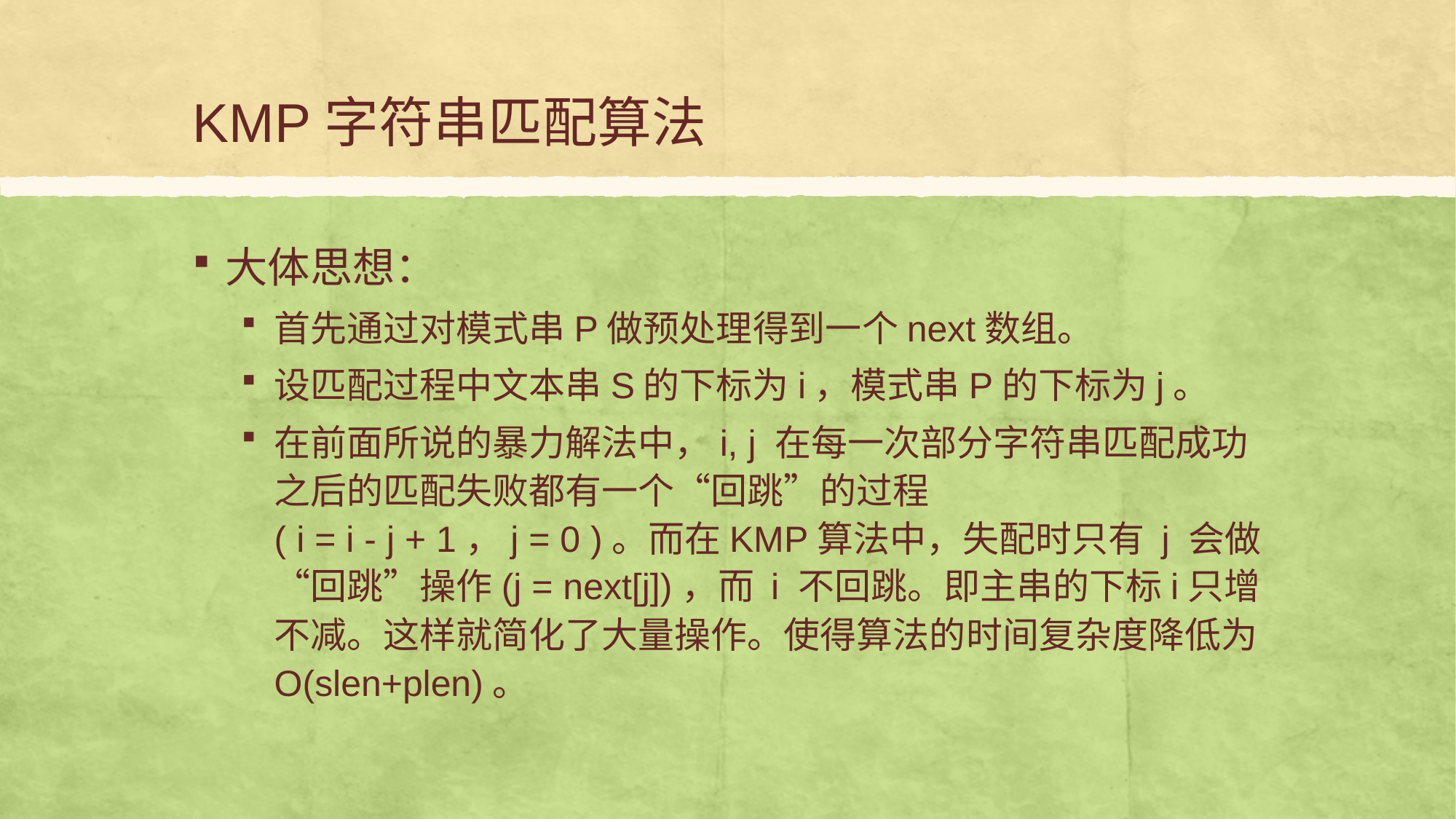

# KMP字符串匹配算法

大体思想：
首先通过对模式串P做预处理得到一个next数组。
设匹配过程中文本串S的下标为i，模式串P的下标为j。
在前面所说的暴力解法中，i, j 在每一次部分字符串匹配成功之后的匹配失败都有一个“回跳”的过程( i = i - j + 1，j = 0 )。而在KMP算法中，失配时只有 j 会做“回跳”操作(j = next[j])，而 i 不回跳。即主串的下标i只增不减。这样就简化了大量操作。使得算法的时间复杂度降低为O(slen+plen)。